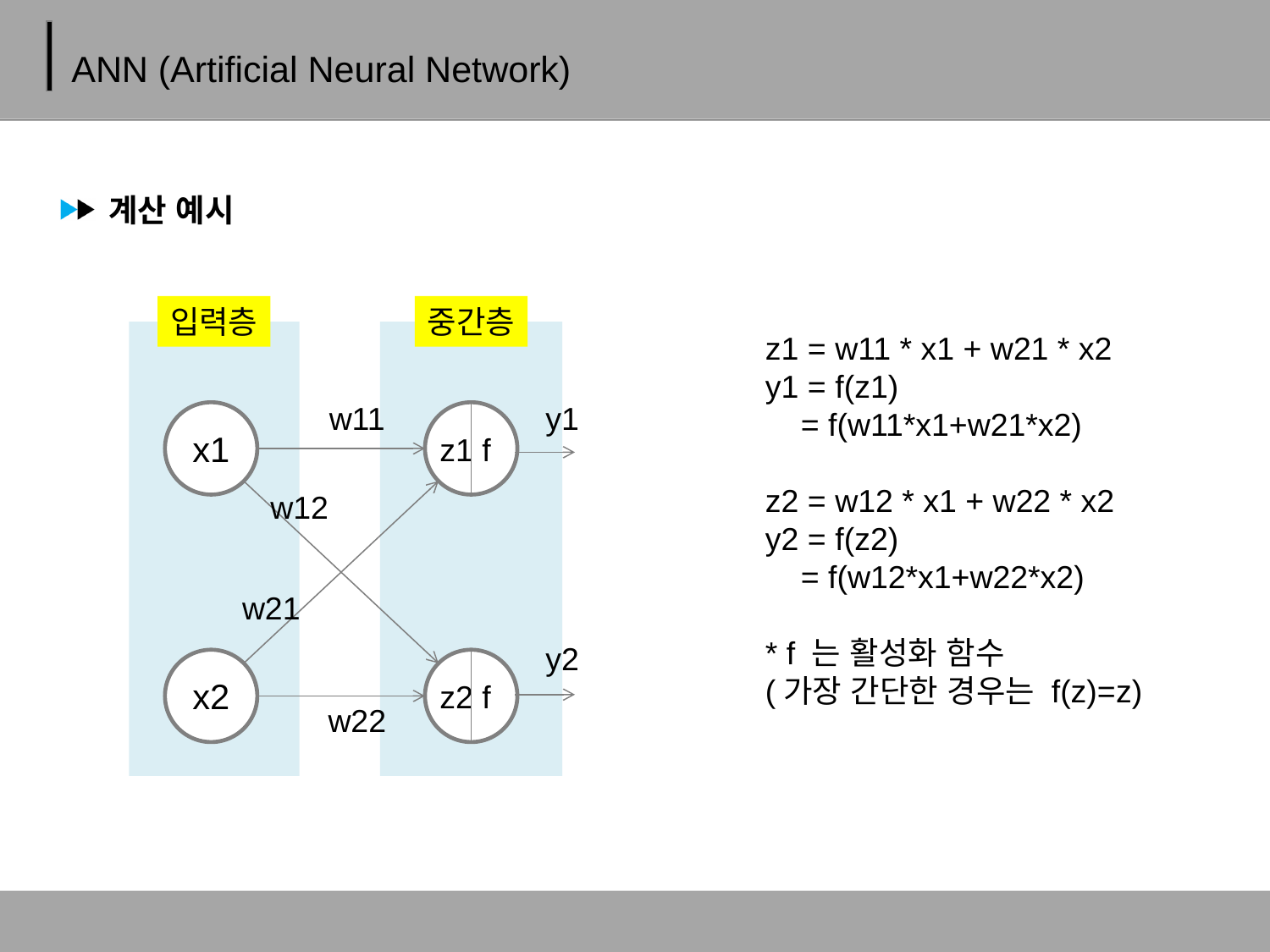

# ANN (Artificial Neural Network)
계산 예시
입력층
중간층

z1 = w11 * x1 + w21 * x2
y1 = f(z1)
    = f(w11*x1+w21*x2)

z2 = w12 * x1 + w22 * x2
y2 = f(z2)
    = f(w12*x1+w22*x2)

* f 는 활성화 함수
(가장 간단한 경우는 f(z)=z)
w11
y1
x1
z1 f
w12
w21
y2
x2
z2 f
w22